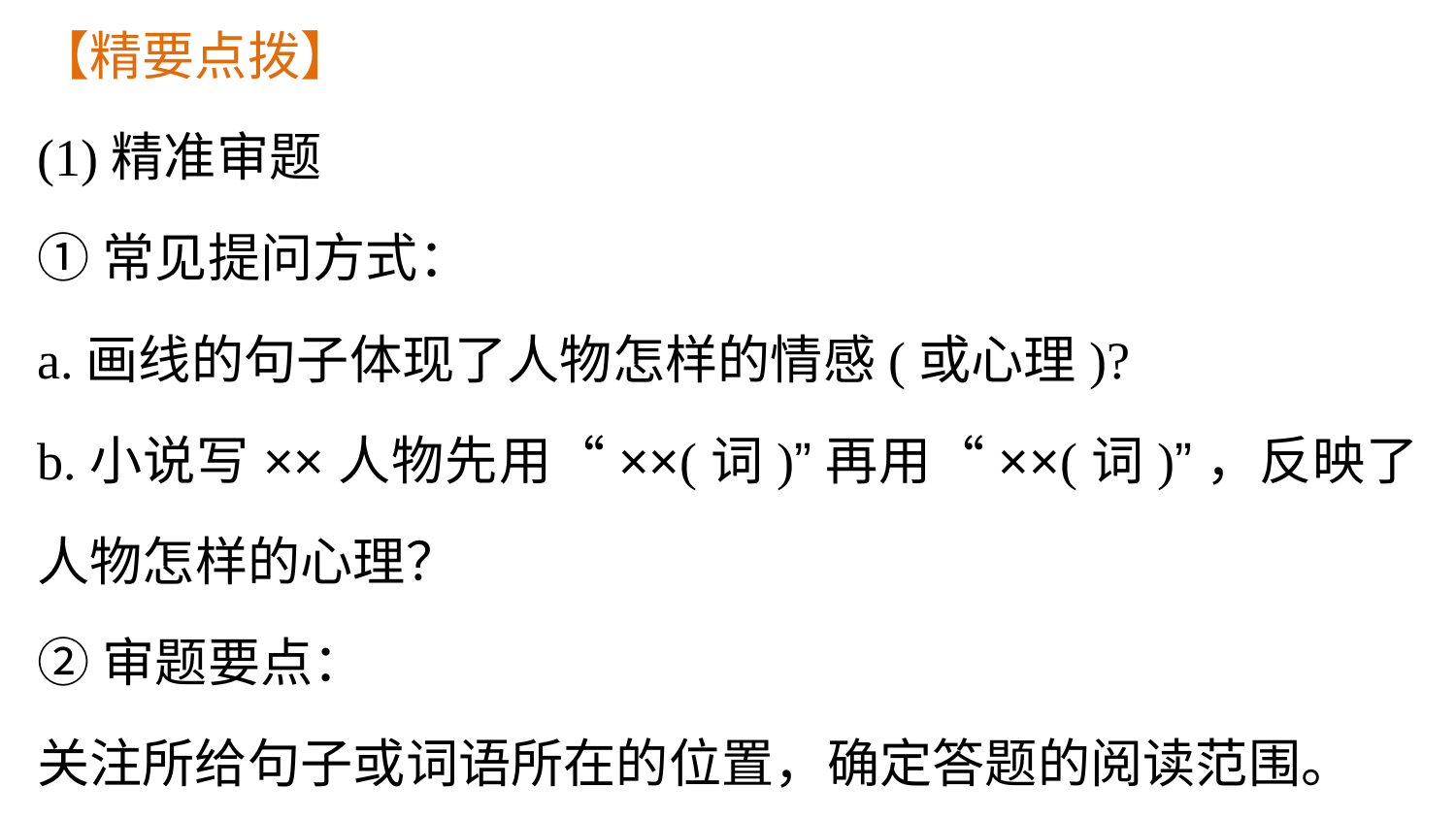

【精要点拨】
(1)精准审题
①常见提问方式：
a.画线的句子体现了人物怎样的情感(或心理)?
b.小说写××人物先用“××(词)”再用“××(词)”，反映了人物怎样的心理？
②审题要点：
关注所给句子或词语所在的位置，确定答题的阅读范围。